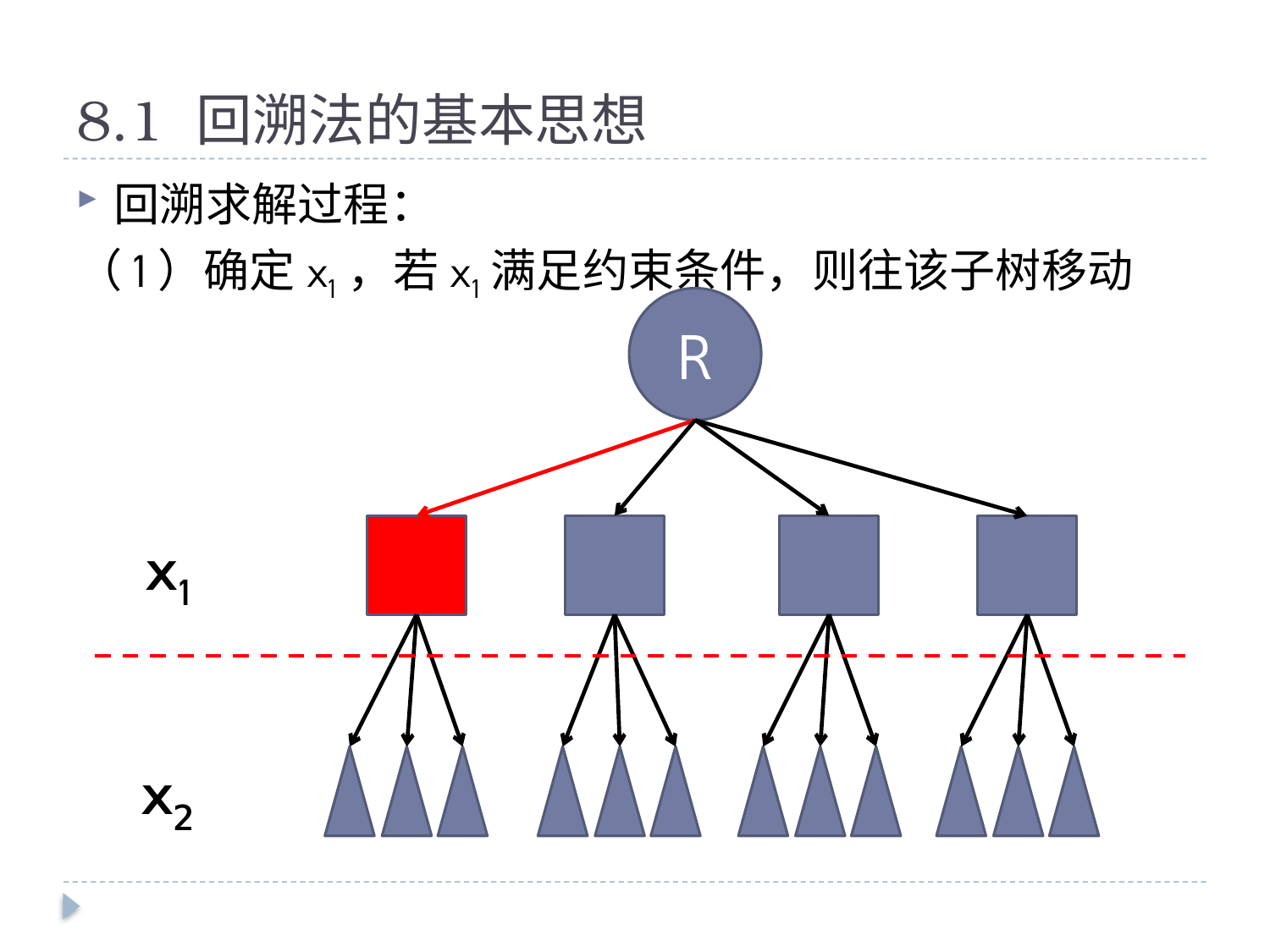

# 8.1 回溯法的基本思想
回溯求解过程：
（1）确定x1，若x1满足约束条件，则往该子树移动

R

x1
x2